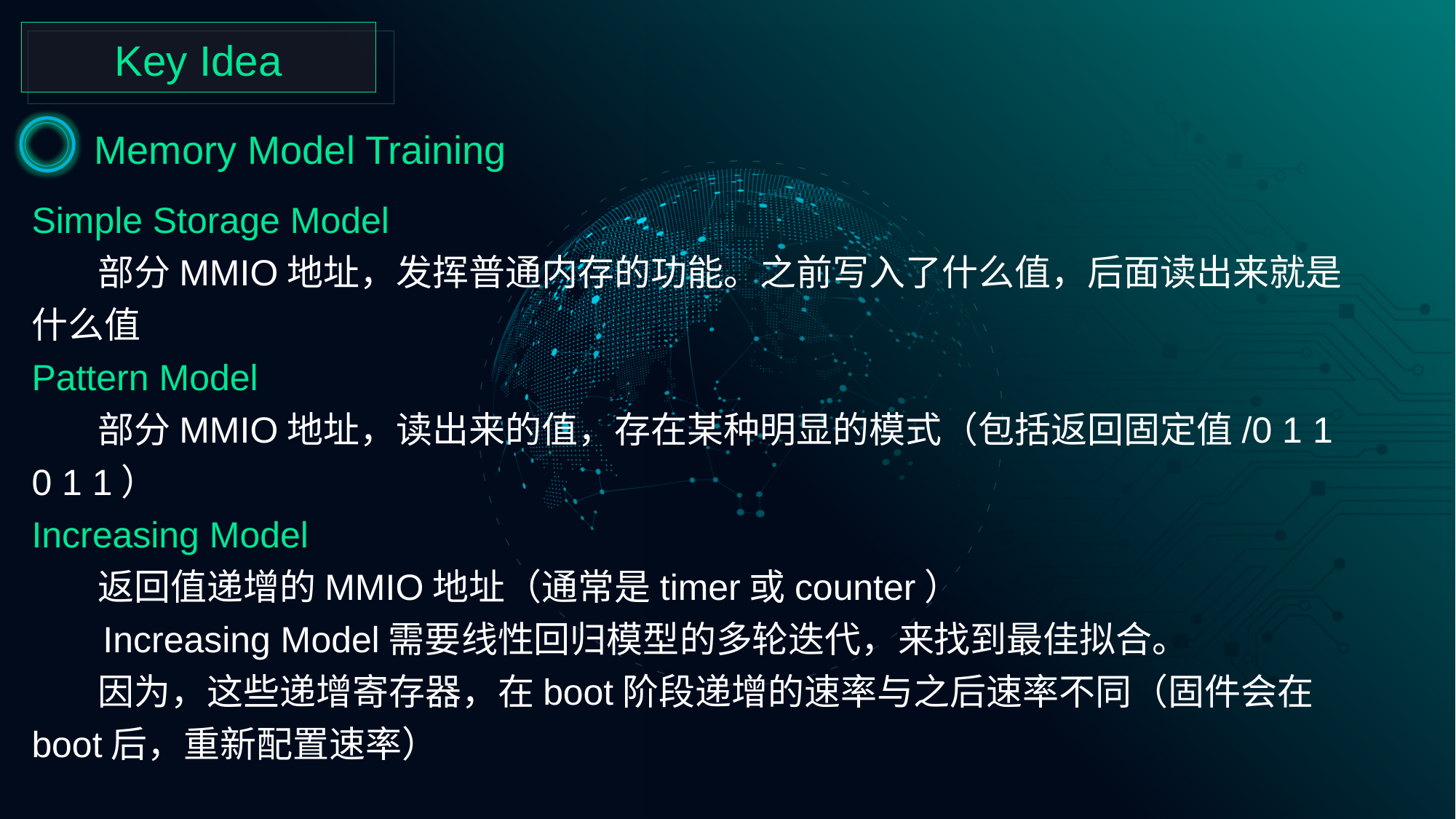

Key Idea

Memory Model Training
Simple Storage Model
       部分MMIO地址，发挥普通内存的功能。之前写入了什么值，后面读出来就是什么值
Pattern Model
       部分MMIO地址，读出来的值，存在某种明显的模式（包括返回固定值/0 1 1 0 1 1）
Increasing Model
       返回值递增的MMIO地址（通常是timer或counter）
       Increasing Model需要线性回归模型的多轮迭代，来找到最佳拟合。
       因为，这些递增寄存器，在boot阶段递增的速率与之后速率不同（固件会在boot后，重新配置速率）